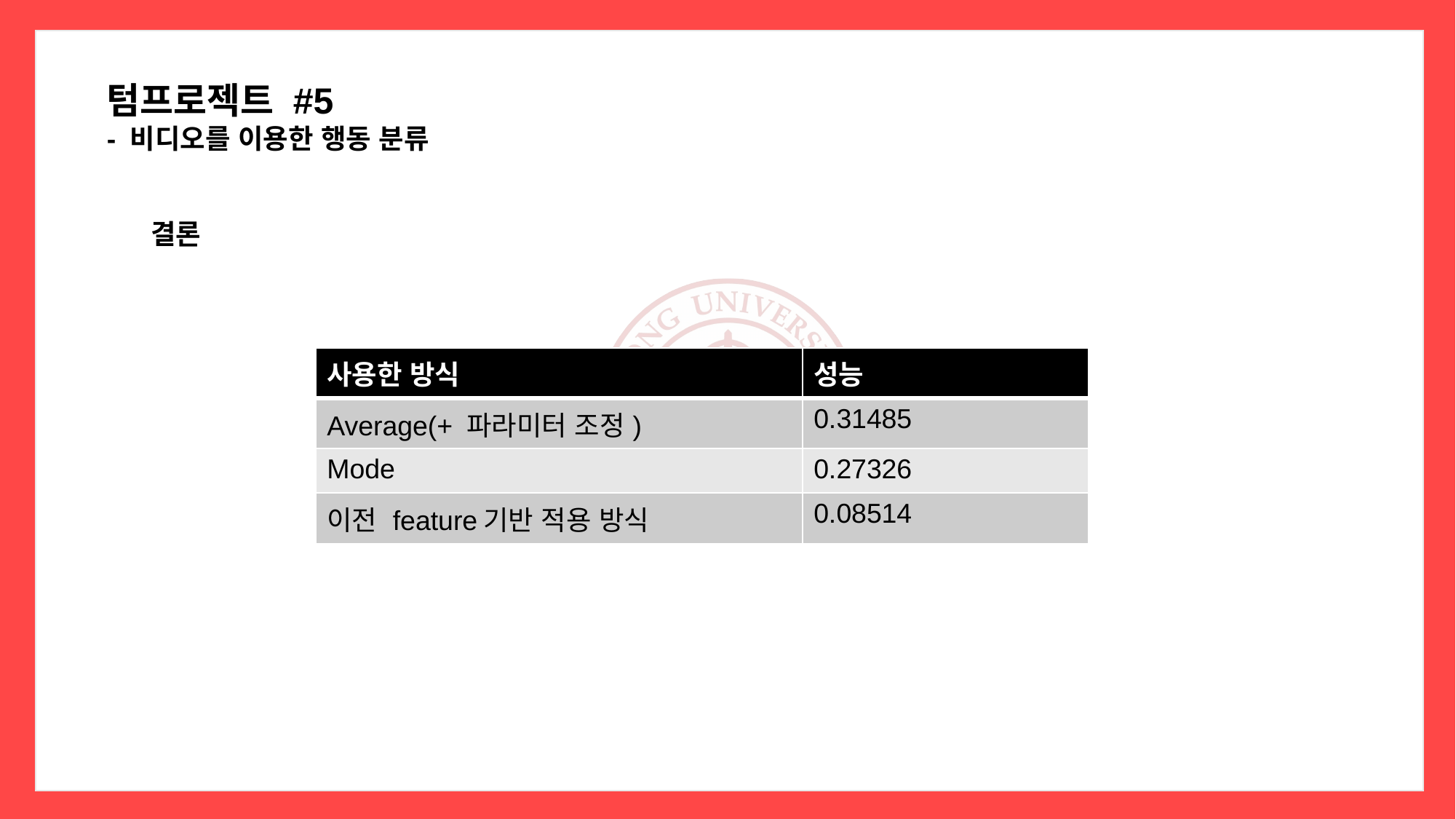

텀프로젝트 #5
- 비디오를 이용한 행동 분류
결론

| 사용한 방식 | 성능 |
| --- | --- |
| Average(+ 파라미터 조정) | 0.31485 |
| Mode | 0.27326 |
| 이전 feature기반 적용 방식 | 0.08514 |